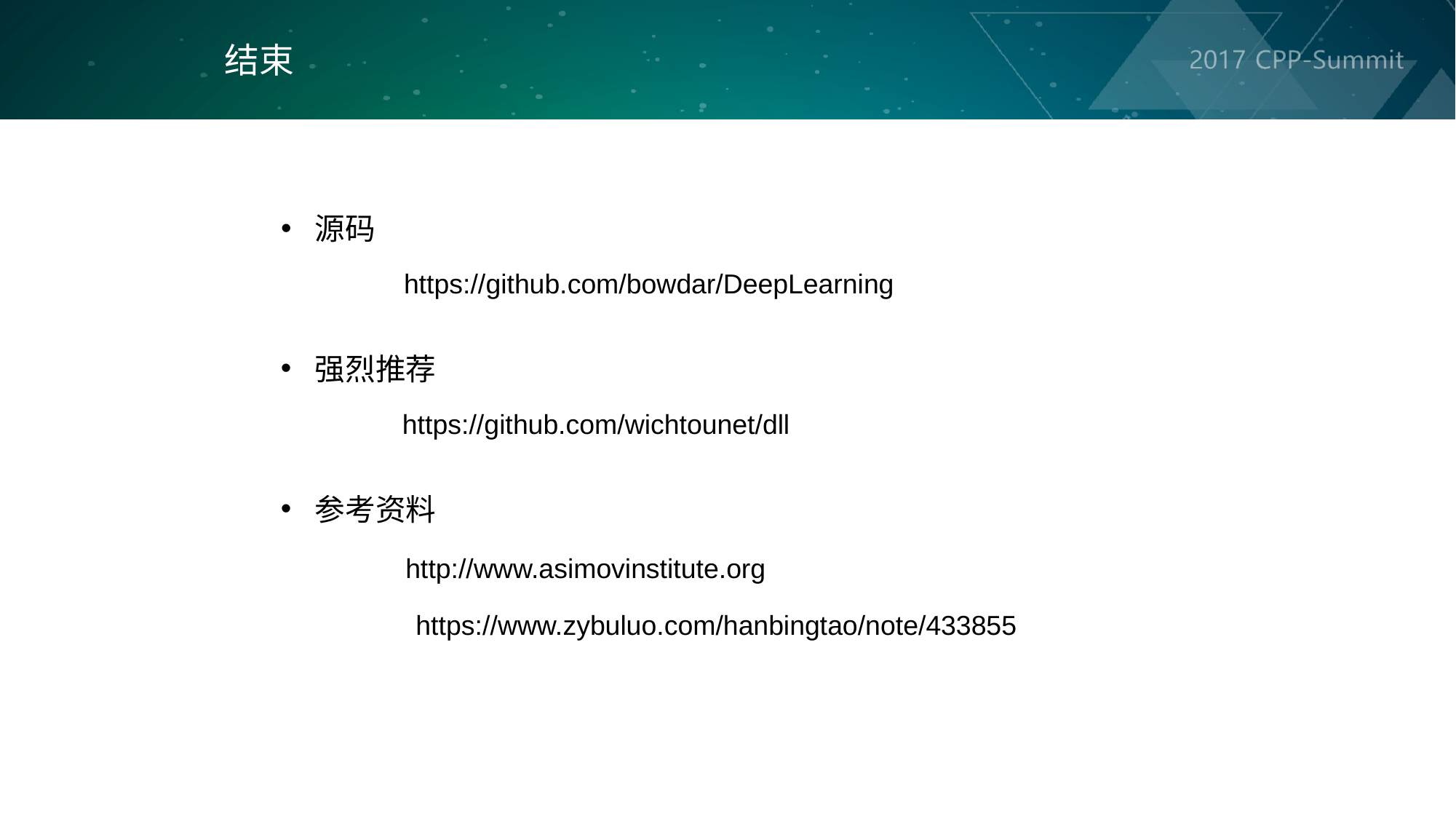

结束
源码
https://github.com/bowdar/DeepLearning
强烈推荐
https://github.com/wichtounet/dll
参考资料
http://www.asimovinstitute.org
https://www.zybuluo.com/hanbingtao/note/433855